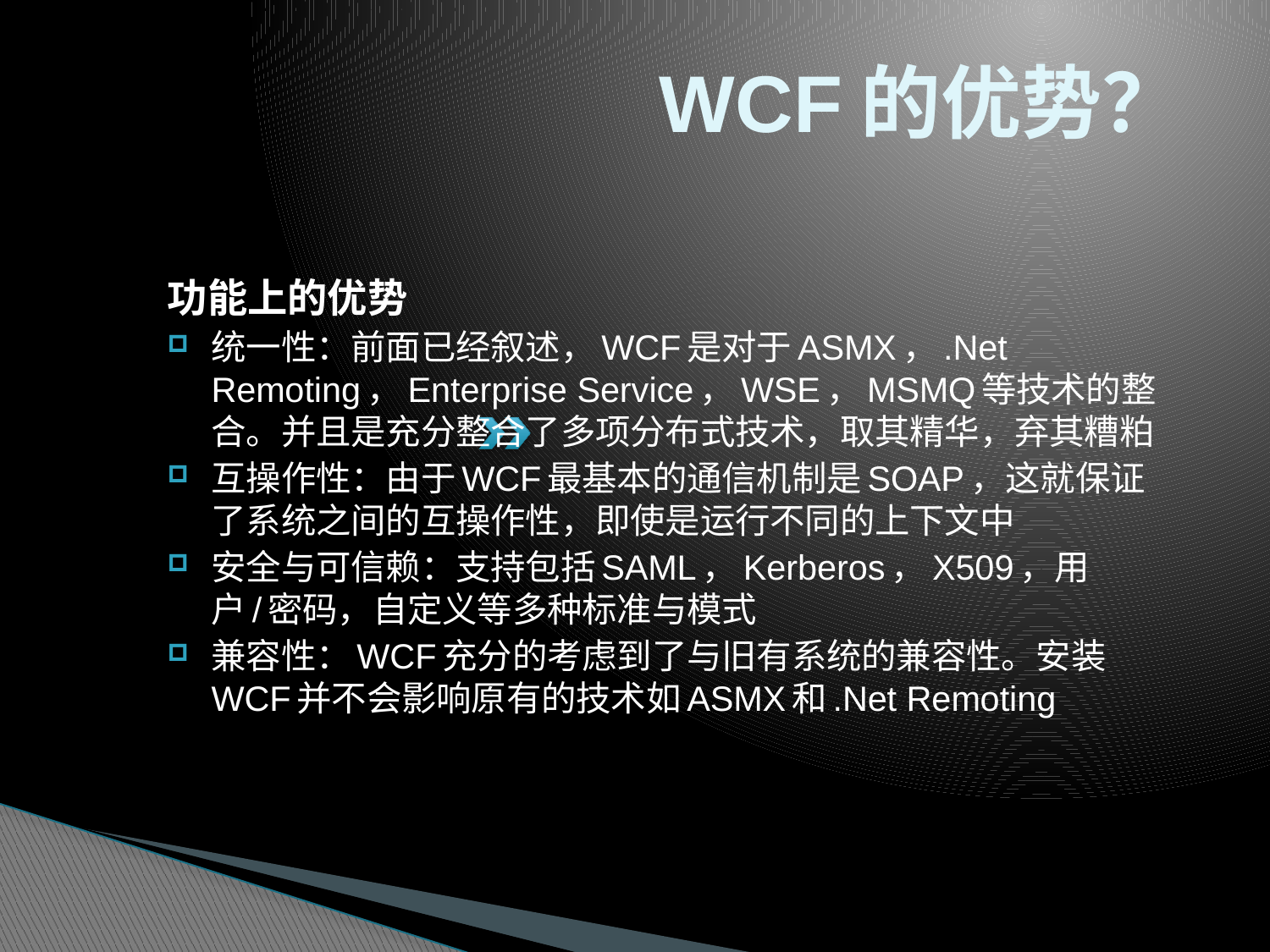

# WCF的优势？
功能上的优势
统一性：前面已经叙述，WCF是对于ASMX，.Net Remoting，Enterprise Service，WSE，MSMQ等技术的整合。并且是充分整合了多项分布式技术，取其精华，弃其糟粕
互操作性：由于WCF最基本的通信机制是SOAP，这就保证了系统之间的互操作性，即使是运行不同的上下文中
安全与可信赖：支持包括SAML，Kerberos，X509，用户/密码，自定义等多种标准与模式
兼容性：WCF充分的考虑到了与旧有系统的兼容性。安装WCF并不会影响原有的技术如ASMX和.Net Remoting